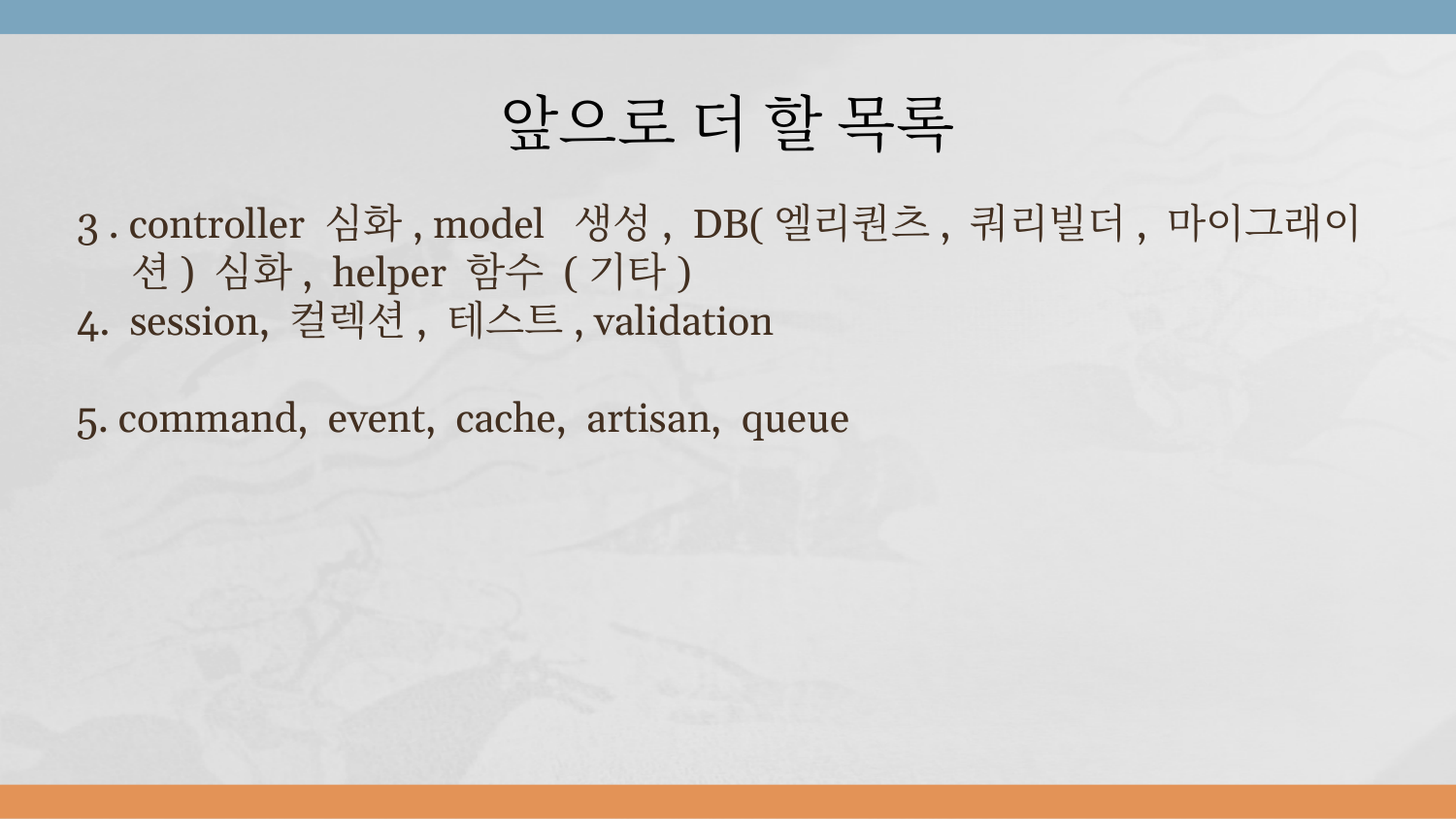

# 앞으로 더 할 목록
3 . controller 심화, model  생성,  DB(엘리퀀츠, 쿼리빌더, 마이그래이션) 심화,  helper 함수 (기타)
4.  session, 컬렉션, 테스트, validation

5. command,  event,  cache,  artisan,  queue